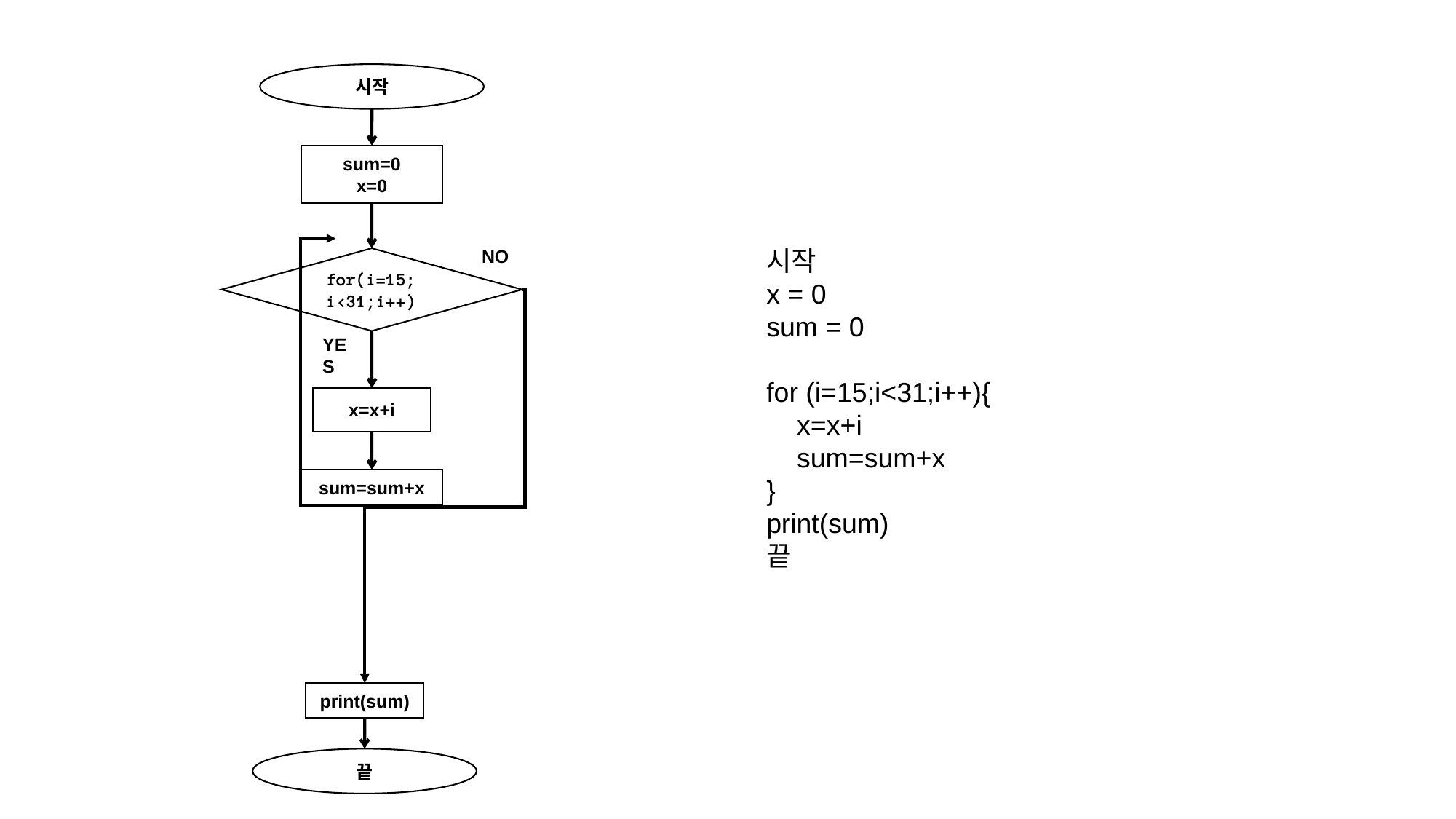

시작
sum=0
x=0
시작
x = 0
sum = 0
for (i=15;i<31;i++){
    x=x+i
    sum=sum+x
}
print(sum)
끝
NO
for(i=15;
i<31;i++)
YES
x=x+i
sum=sum+x
print(sum)
끝